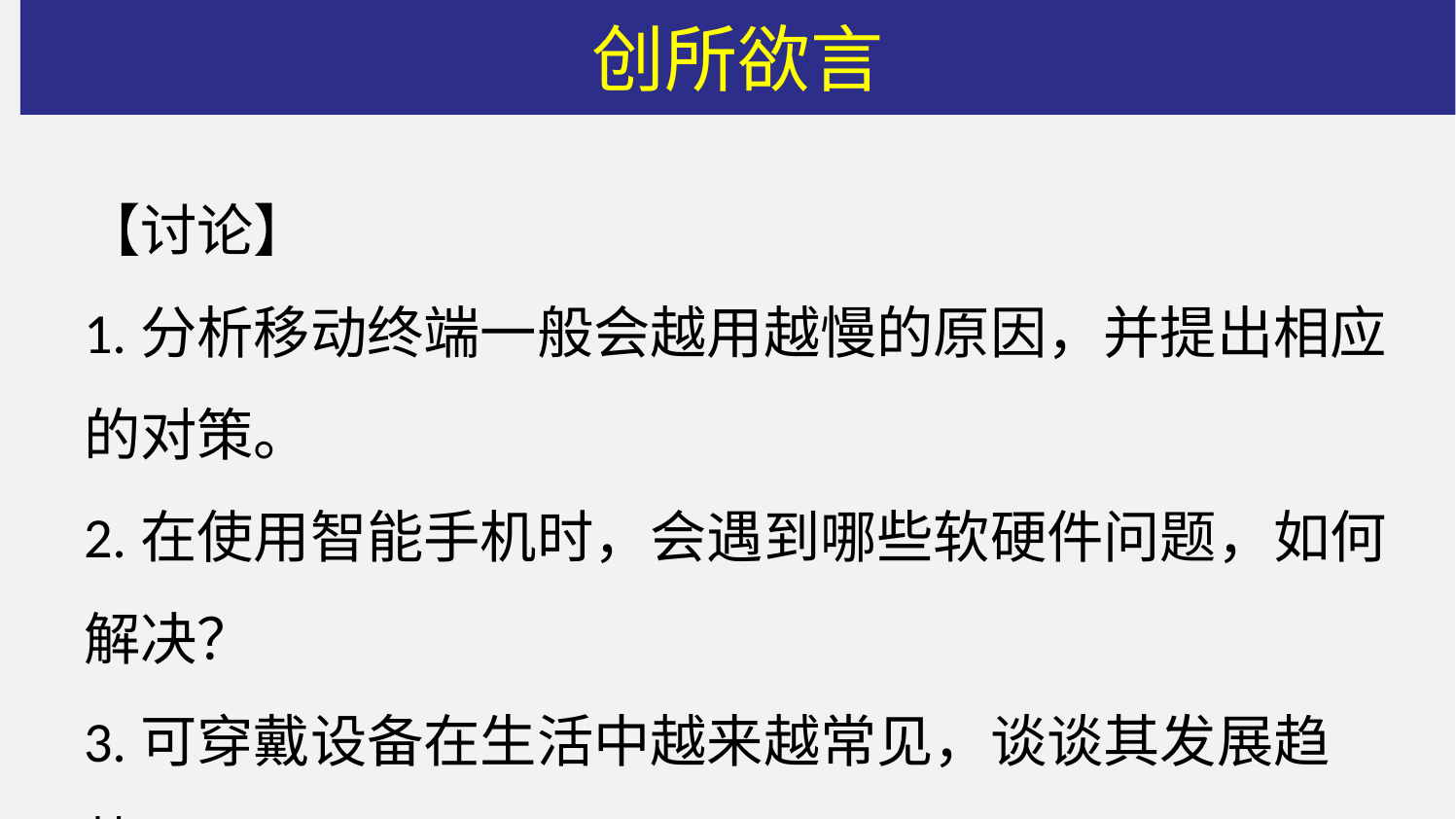

# 创所欲言
【讨论】
1.分析移动终端一般会越用越慢的原因，并提出相应的对策。
2.在使用智能手机时，会遇到哪些软硬件问题，如何解决？
3.可穿戴设备在生活中越来越常见，谈谈其发展趋势。